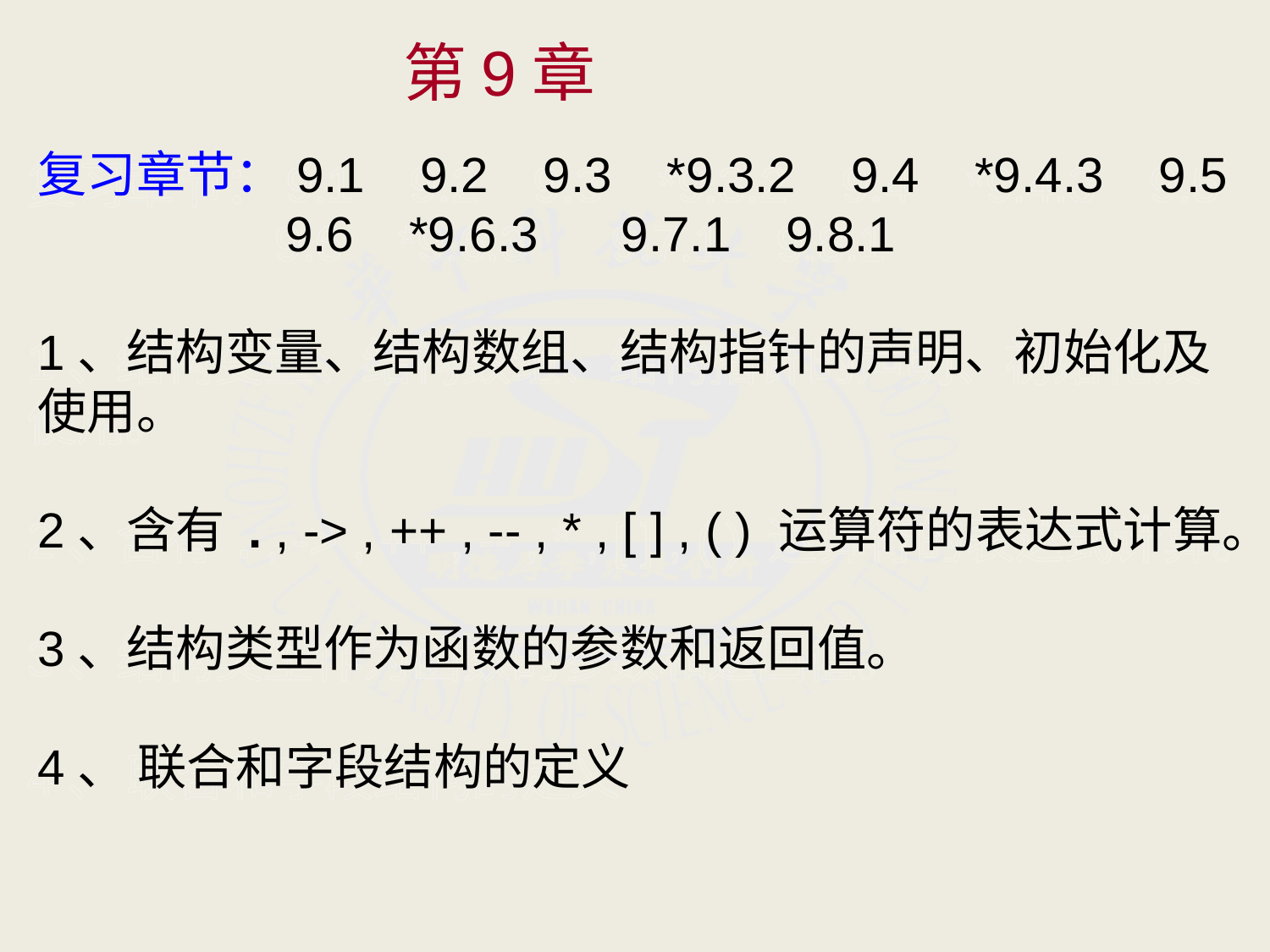

# 第9章
复习章节：9.1    9.2    9.3    *9.3.2    9.4    *9.4.3    9.5
                  9.6    *9.6.3      9.7.1    9.8.1

1、结构变量、结构数组、结构指针的声明、初始化及使用。

2、含有 . , -> , ++ , -- , * , [ ] , ( ) 运算符的表达式计算。

3、结构类型作为函数的参数和返回值。

4、 联合和字段结构的定义